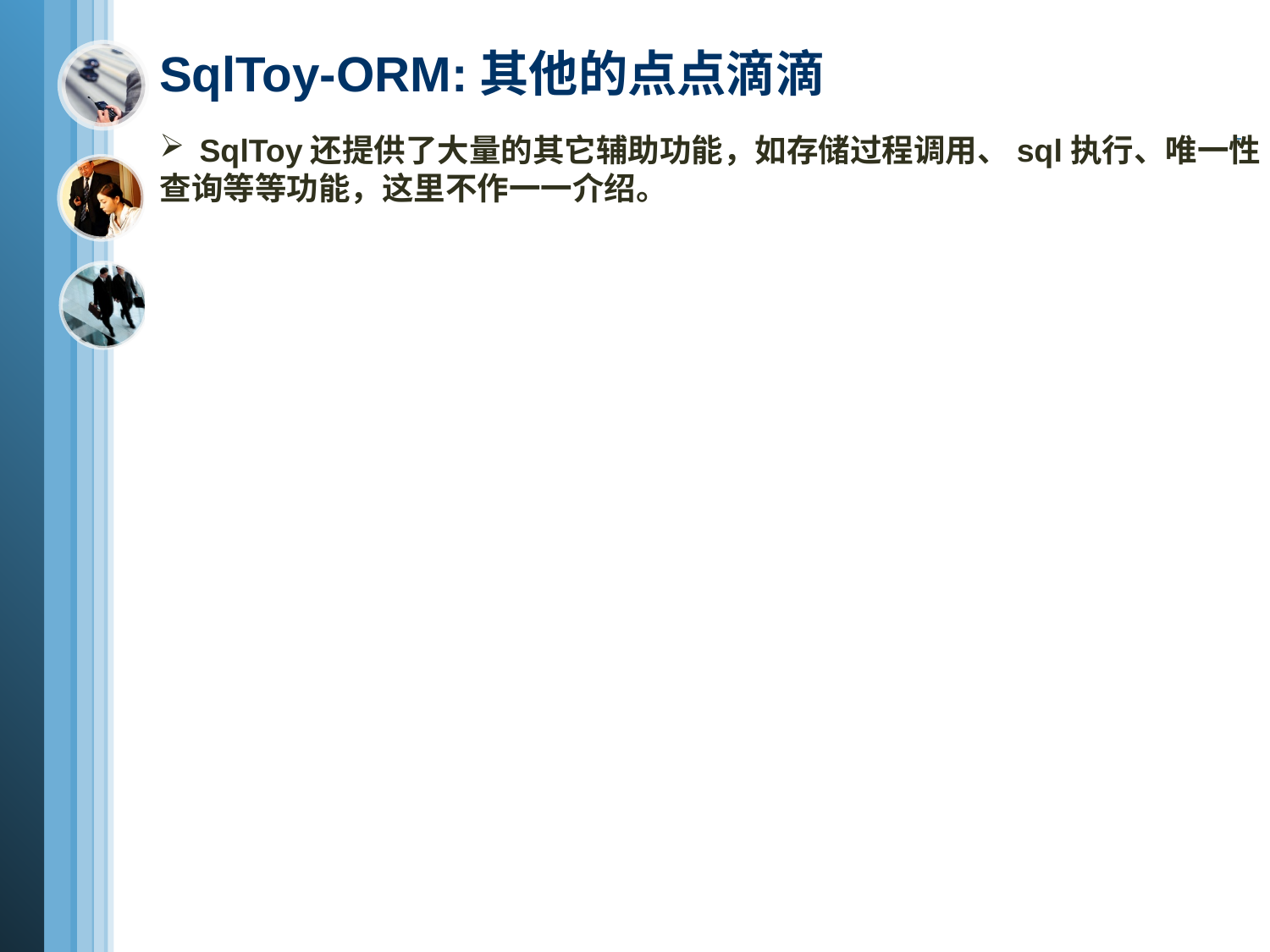

# SqlToy-ORM:其他的点点滴滴
SqlToy还提供了大量的其它辅助功能，如存储过程调用、sql执行、唯一性
查询等等功能，这里不作一一介绍。